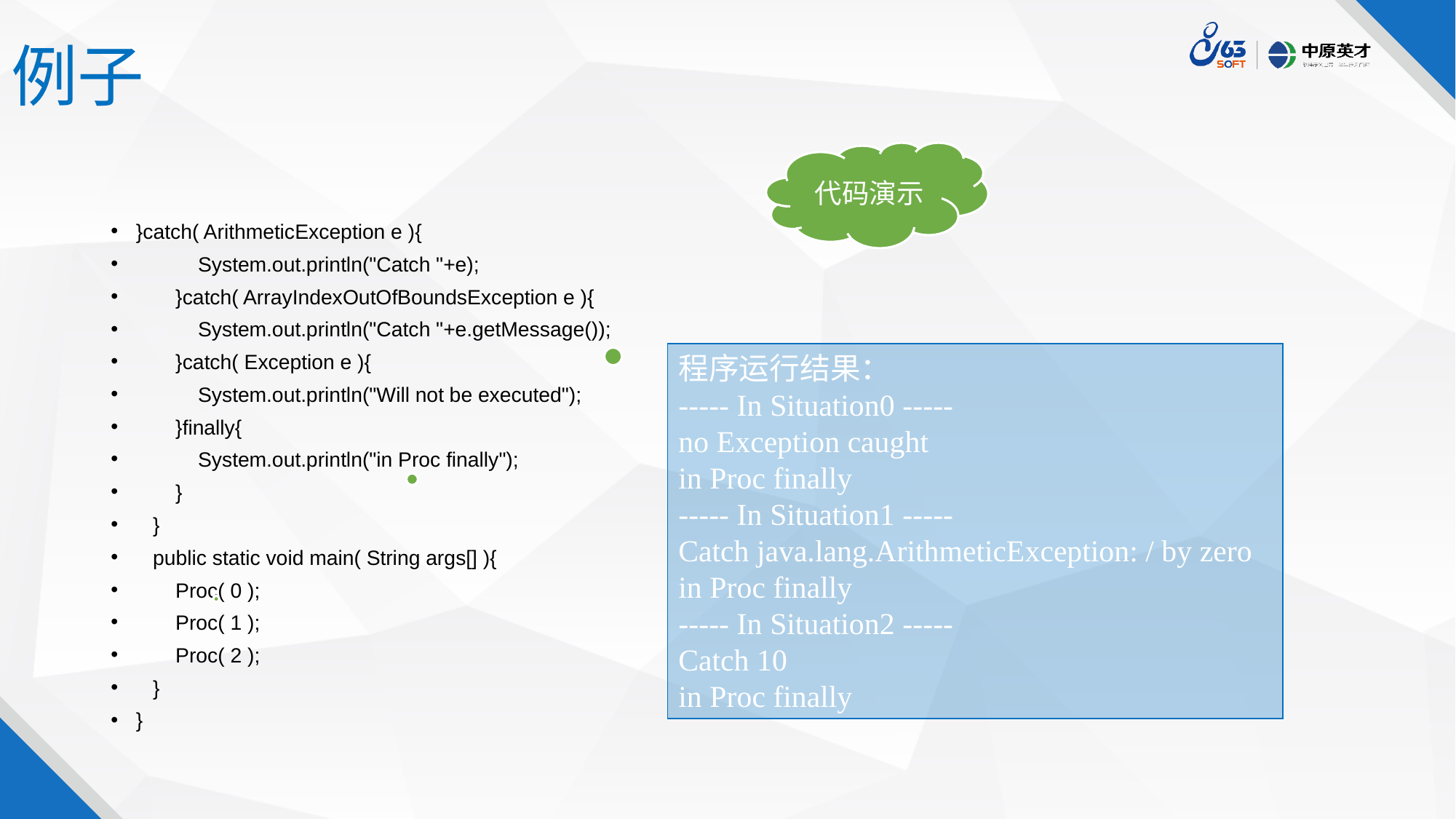

# 例子
代码演示
}catch( ArithmeticException e ){
           System.out.println("Catch "+e);
       }catch( ArrayIndexOutOfBoundsException e ){
           System.out.println("Catch "+e.getMessage());
       }catch( Exception e ){
           System.out.println("Will not be executed");
       }finally{
           System.out.println("in Proc finally");
       }
   }
   public static void main( String args[] ){
       Proc( 0 );
       Proc( 1 );
       Proc( 2 );
   }
}

程序运行结果：
----- In Situation0 -----
no Exception caught
in Proc finally
----- In Situation1 -----
Catch java.lang.ArithmeticException: / by zero
in Proc finally
----- In Situation2 -----
Catch 10
in Proc finally